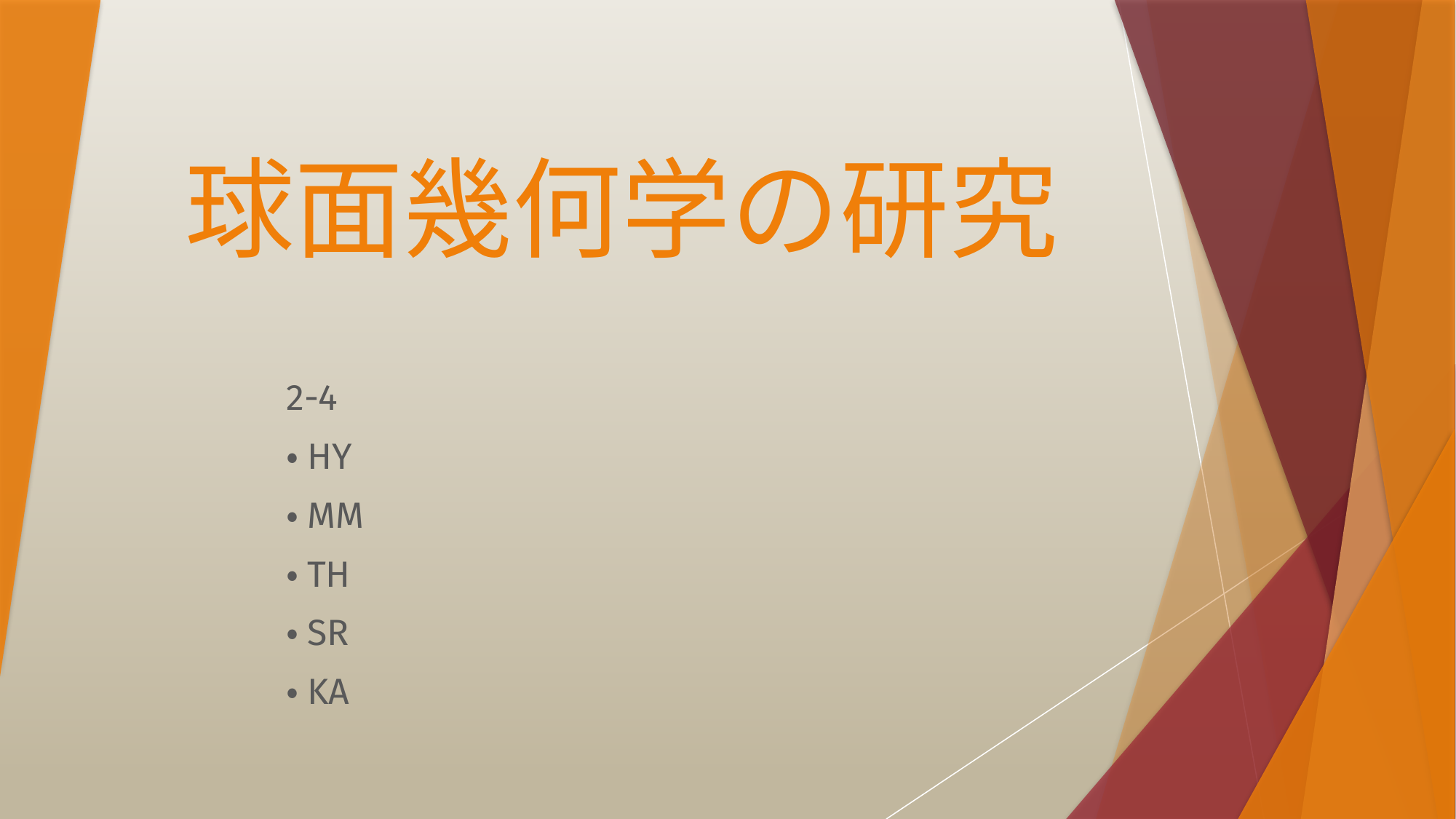

# 球面幾何学の研究
2-4
・HY
・MM
・TH
・SR
・KA